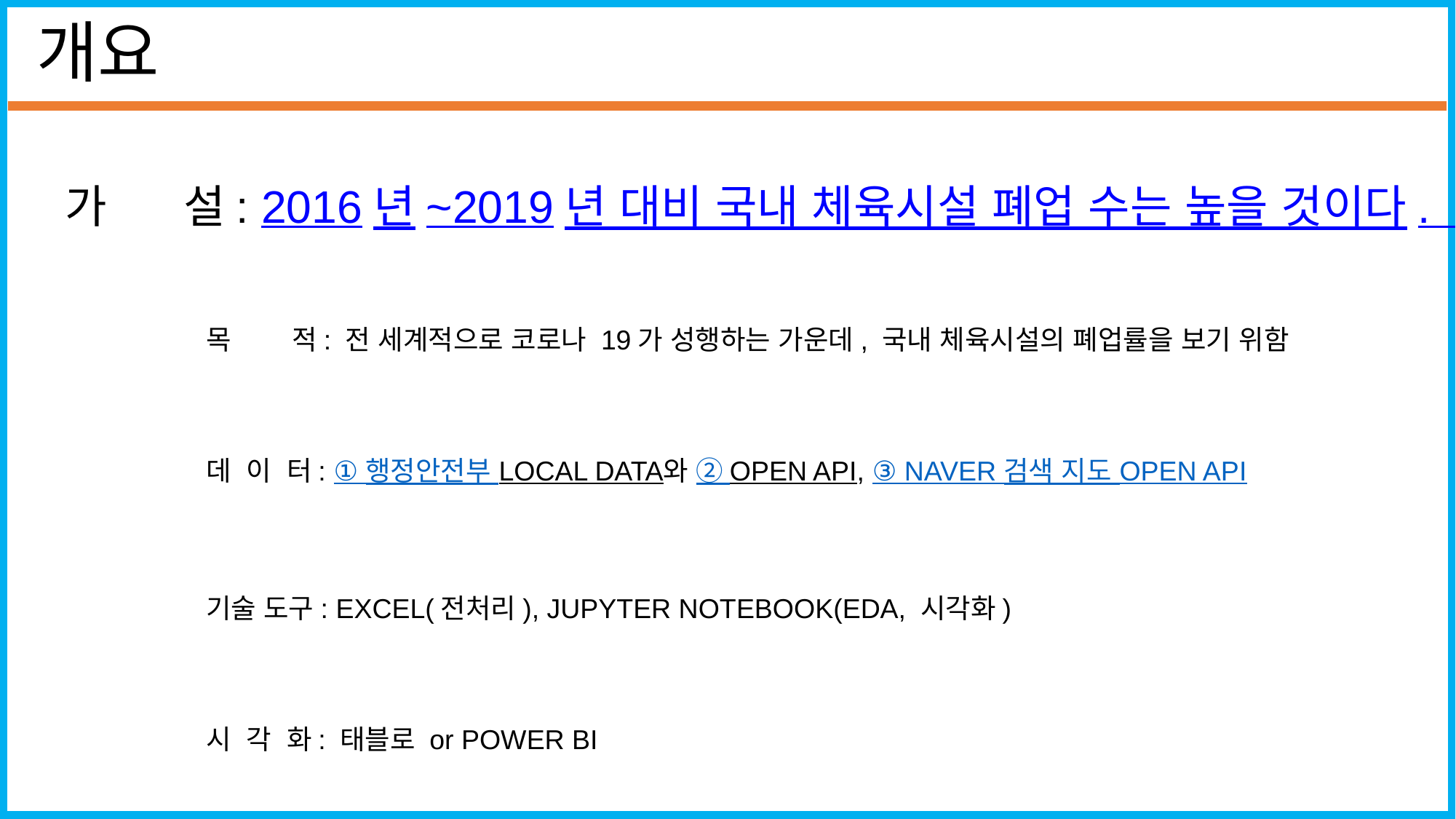

개요
가      설: 2016년~2019년 대비 국내 체육시설 폐업 수는 높을 것이다.
목        적: 전 세계적으로 코로나 19가 성행하는 가운데, 국내 체육시설의 폐업률을 보기 위함

데  이  터: ① 행정안전부 LOCAL DATA와 ② OPEN API, ③ NAVER 검색 지도 OPEN API

기술 도구: EXCEL(전처리), JUPYTER NOTEBOOK(EDA, 시각화)

시  각  화: 태블로 or POWER BI